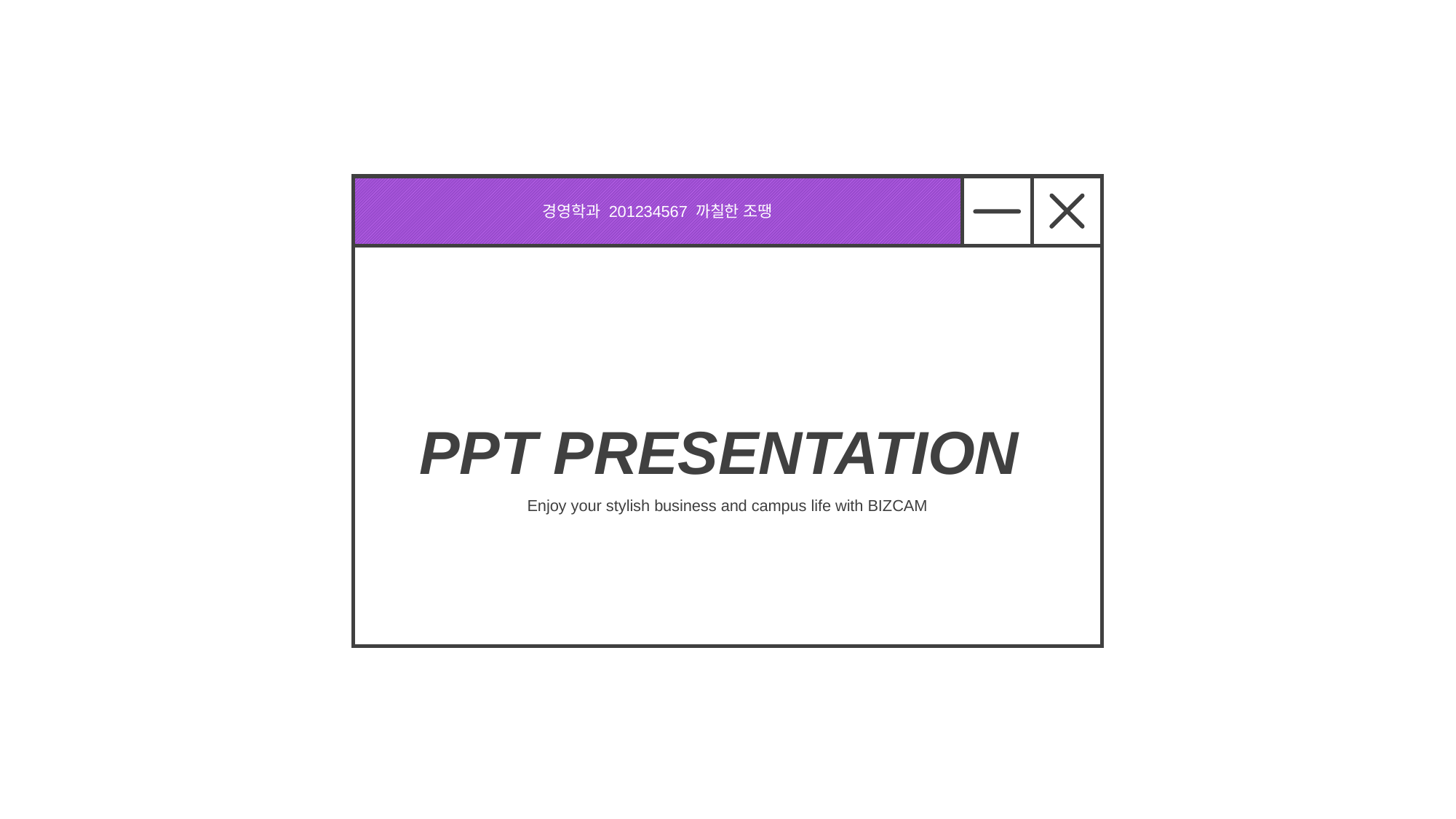

경영학과 201234567 까칠한 조땡

PPT PRESENTATION
Enjoy your stylish business and campus life with BIZCAM